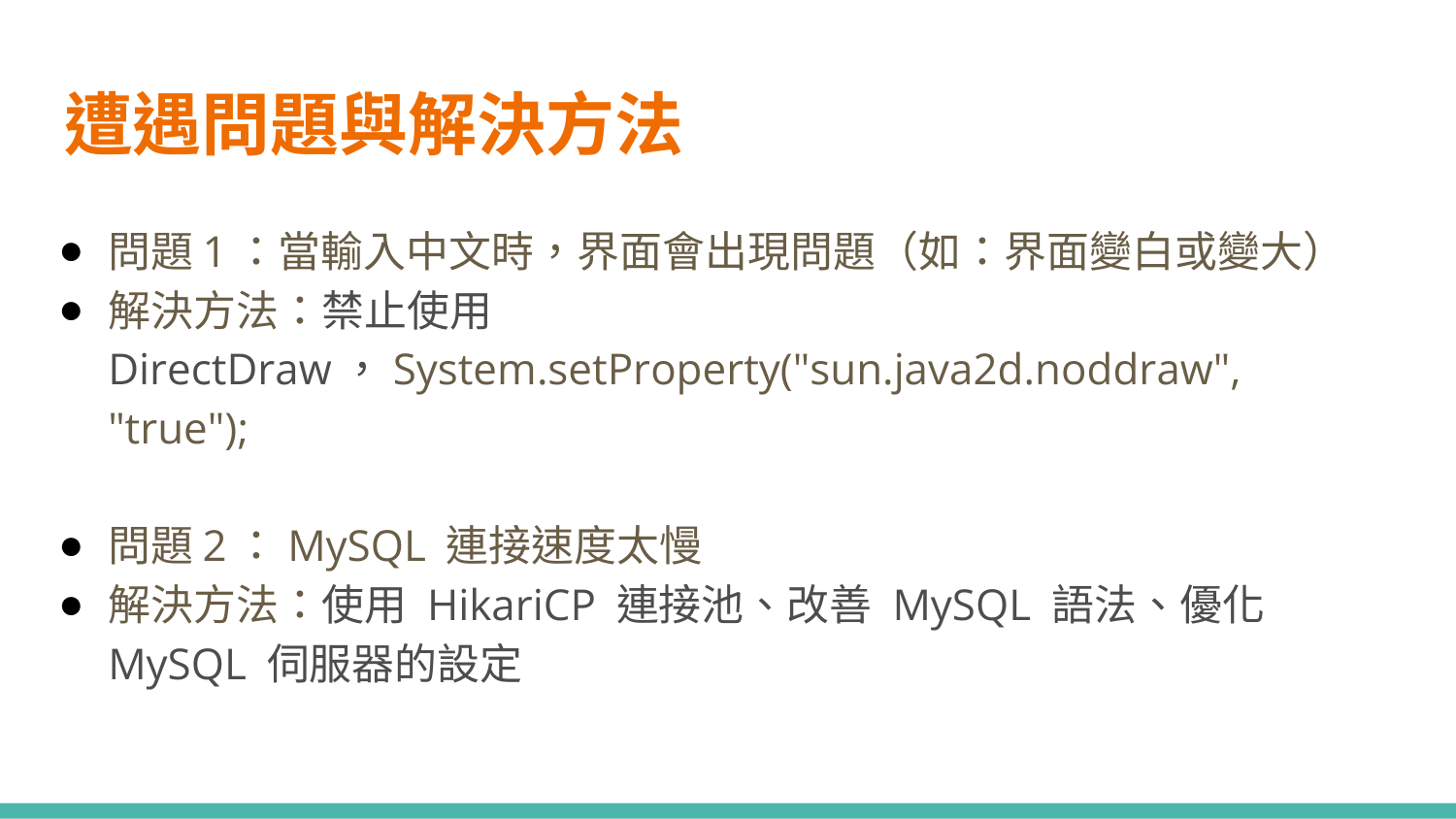

# 遭遇問題與解決方法
問題1：當輸入中文時，界面會出現問題（如：界面變白或變大）
解決方法：禁止使用DirectDraw，System.setProperty("sun.java2d.noddraw", "true");

問題2：MySQL 連接速度太慢
解決方法：使用 HikariCP 連接池、改善 MySQL 語法、優化 MySQL 伺服器的設定